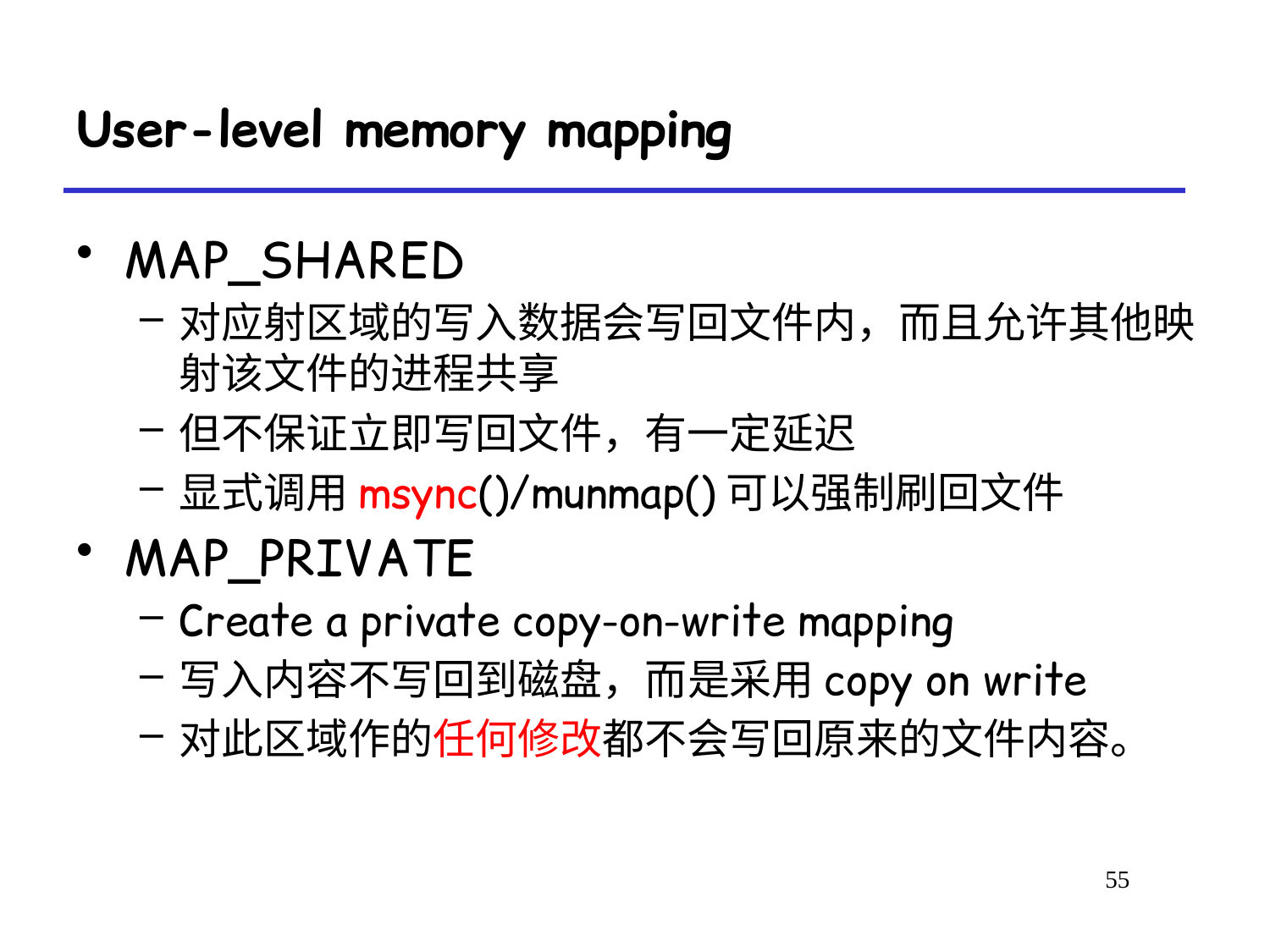

# User-level memory mapping
MAP_SHARED
对应射区域的写入数据会写回文件内，而且允许其他映射该文件的进程共享
但不保证立即写回文件，有一定延迟
显式调用msync()/munmap()可以强制刷回文件
MAP_PRIVATE
Create a private copy-on-write mapping
写入内容不写回到磁盘，而是采用copy on write
对此区域作的任何修改都不会写回原来的文件内容。

55